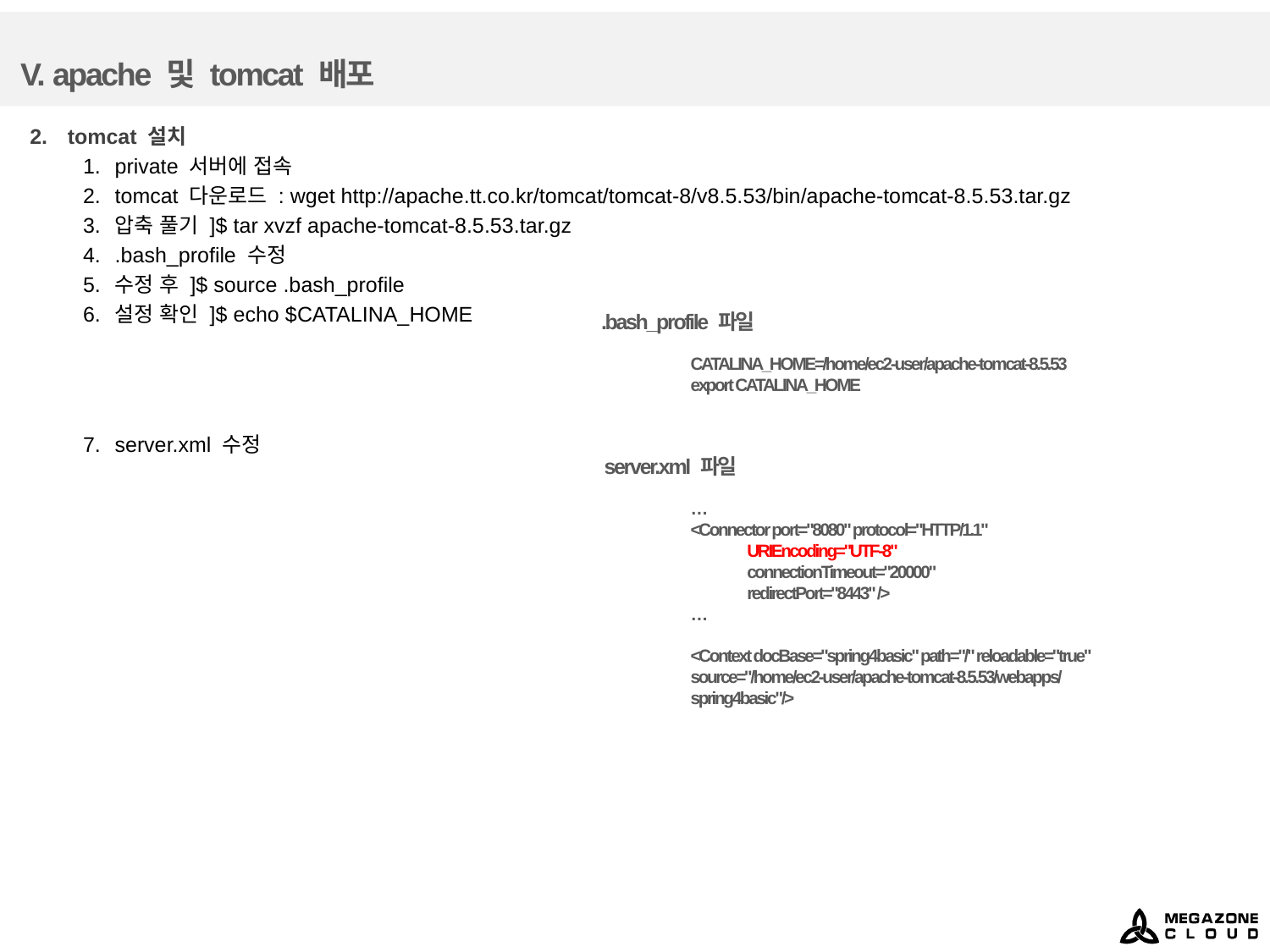

# V. apache 및 tomcat 배포
 tomcat 설치
private 서버에 접속
tomcat 다운로드 : wget http://apache.tt.co.kr/tomcat/tomcat-8/v8.5.53/bin/apache-tomcat-8.5.53.tar.gz
압축 풀기 ]$ tar xvzf apache-tomcat-8.5.53.tar.gz
.bash_profile 수정
수정 후 ]$ source .bash_profile
설정 확인 ]$ echo $CATALINA_HOME

server.xml 수정

]$ cd ~/apache-tomcat-8.5.53/bin/
톰캣 시작 ]$ ./ startup.sh
톰캣 종료 ]$ ./ shutdown.sh

.bash_profile 파일
CATALINA_HOME=/home/ec2-user/apache-tomcat-8.5.53
export CATALINA_HOME
server.xml 파일
…
<Connector port="8080" protocol="HTTP/1.1"
                   URIEncoding="UTF-8"
                   connectionTimeout="20000"
                   redirectPort="8443" />
…

<Context docBase="spring4basic" path="/" reloadable="true" source="/home/ec2-user/apache-tomcat-8.5.53/webapps/spring4basic"/>